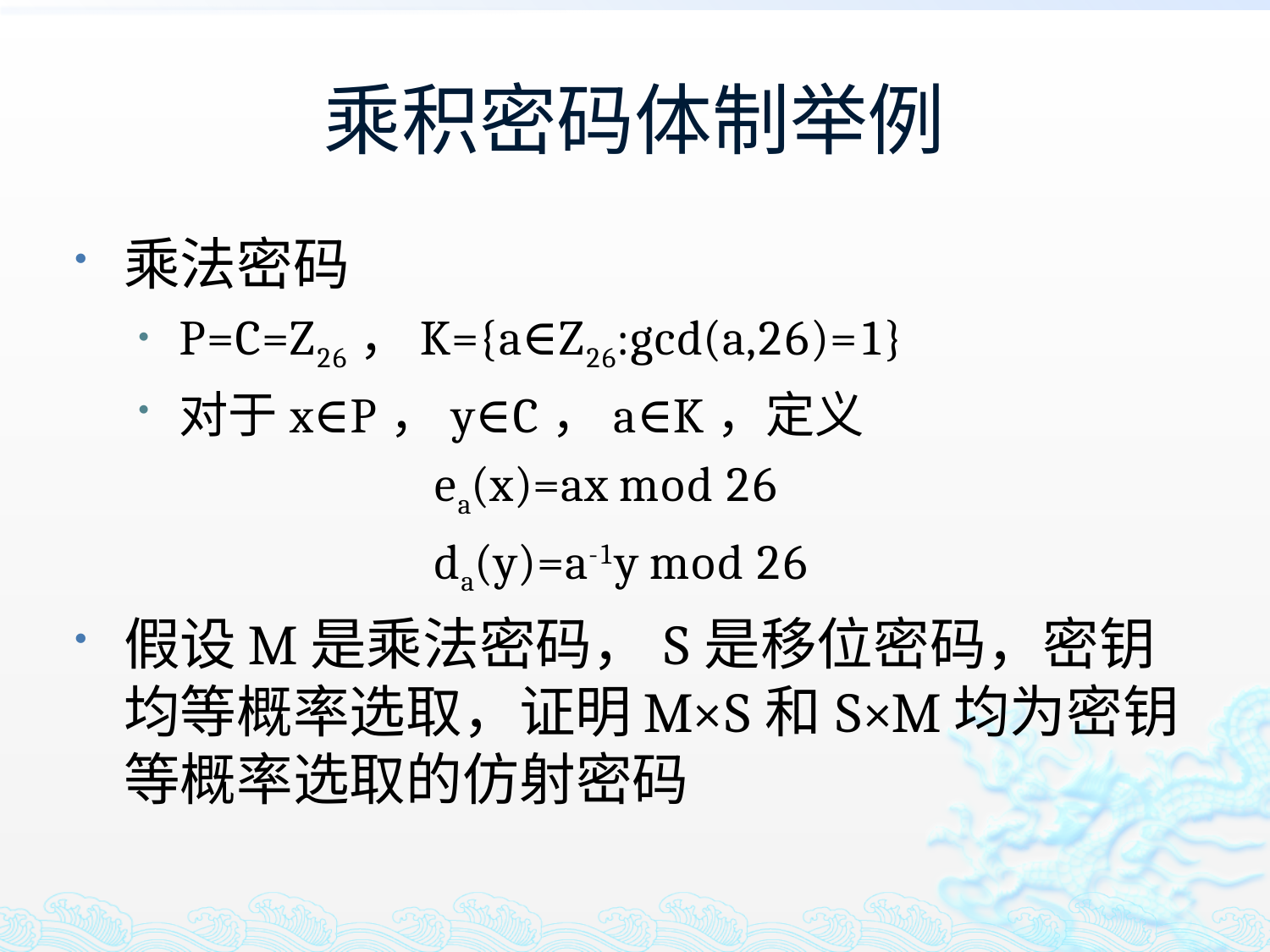

# 乘积密码体制举例
乘法密码
P=C=Z26，K={a∈Z26:gcd(a,26)=1}
对于x∈P，y∈C，a∈K，定义
			ea(x)=ax mod 26
			da(y)=a-1y mod 26
假设M是乘法密码，S是移位密码，密钥均等概率选取，证明M×S和S×M均为密钥等概率选取的仿射密码